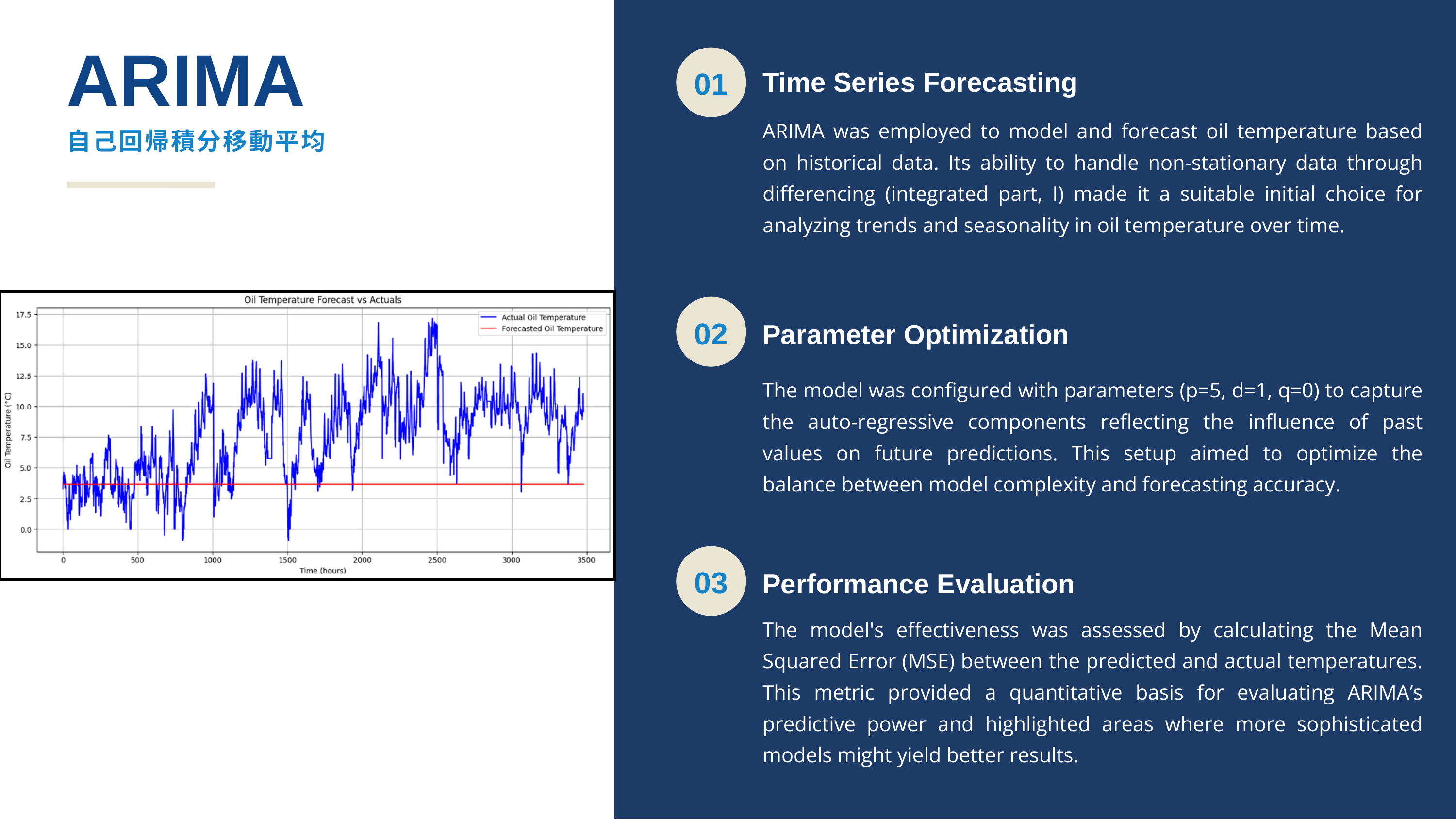

ARIMA

01
Time Series Forecasting
ARIMA was employed to model and forecast oil temperature based on historical data. Its ability to handle non-stationary data through differencing (integrated part, I) made it a suitable initial choice for analyzing trends and seasonality in oil temperature over time.

自己回帰積分移動平均

02
Parameter Optimization
The model was configured with parameters (p=5, d=1, q=0) to capture the auto-regressive components reflecting the influence of past values on future predictions. This setup aimed to optimize the balance between model complexity and forecasting accuracy.

03
Performance Evaluation
The model's effectiveness was assessed by calculating the Mean Squared Error (MSE) between the predicted and actual temperatures. This metric provided a quantitative basis for evaluating ARIMA’s predictive power and highlighted areas where more sophisticated models might yield better results.